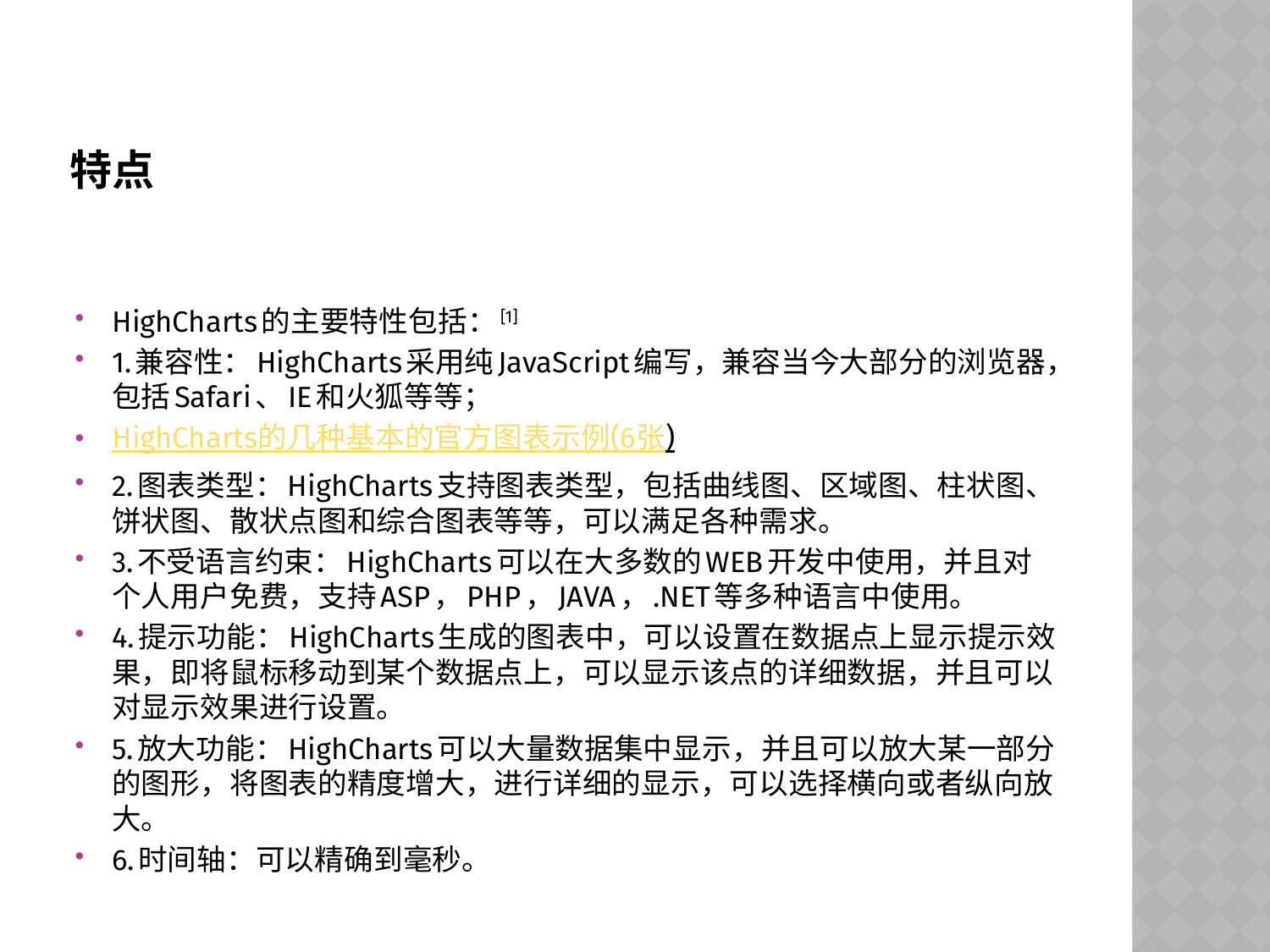

# 特点

HighCharts的主要特性包括：[1]
1.兼容性：HighCharts采用纯JavaScript编写，兼容当今大部分的浏览器，包括Safari、IE和火狐等等；
HighCharts的几种基本的官方图表示例(6张)
2.图表类型：HighCharts支持图表类型，包括曲线图、区域图、柱状图、饼状图、散状点图和综合图表等等，可以满足各种需求。
3.不受语言约束：HighCharts可以在大多数的WEB开发中使用，并且对个人用户免费，支持ASP，PHP，JAVA，.NET等多种语言中使用。
4.提示功能：HighCharts生成的图表中，可以设置在数据点上显示提示效果，即将鼠标移动到某个数据点上，可以显示该点的详细数据，并且可以对显示效果进行设置。
5.放大功能：HighCharts可以大量数据集中显示，并且可以放大某一部分的图形，将图表的精度增大，进行详细的显示，可以选择横向或者纵向放大。
6.时间轴：可以精确到毫秒。